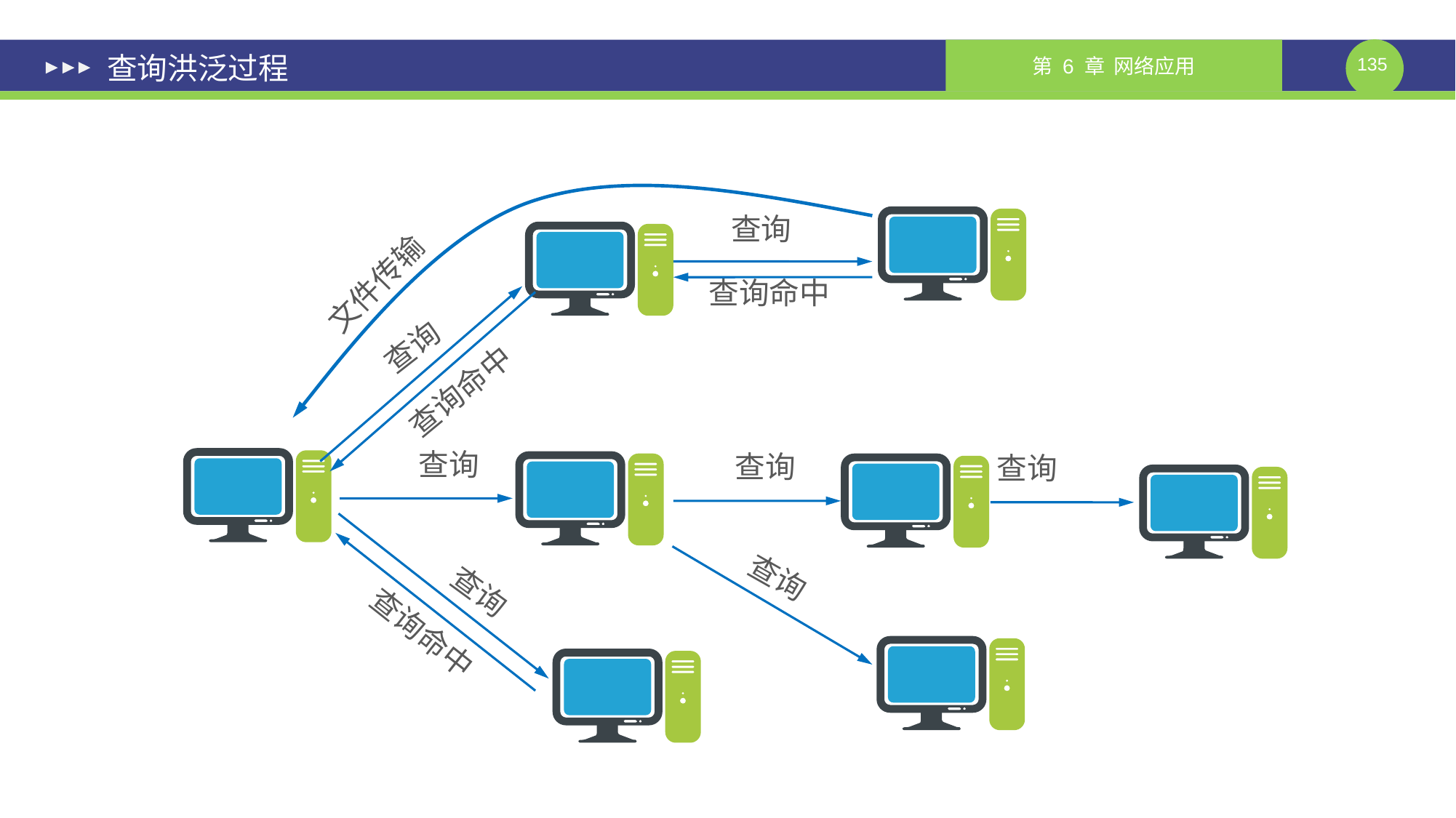

# 查询洪泛过程

查询

文件传输

查询命中

查询
查询命中
查询
查询
查询

查询
查询
查询命中